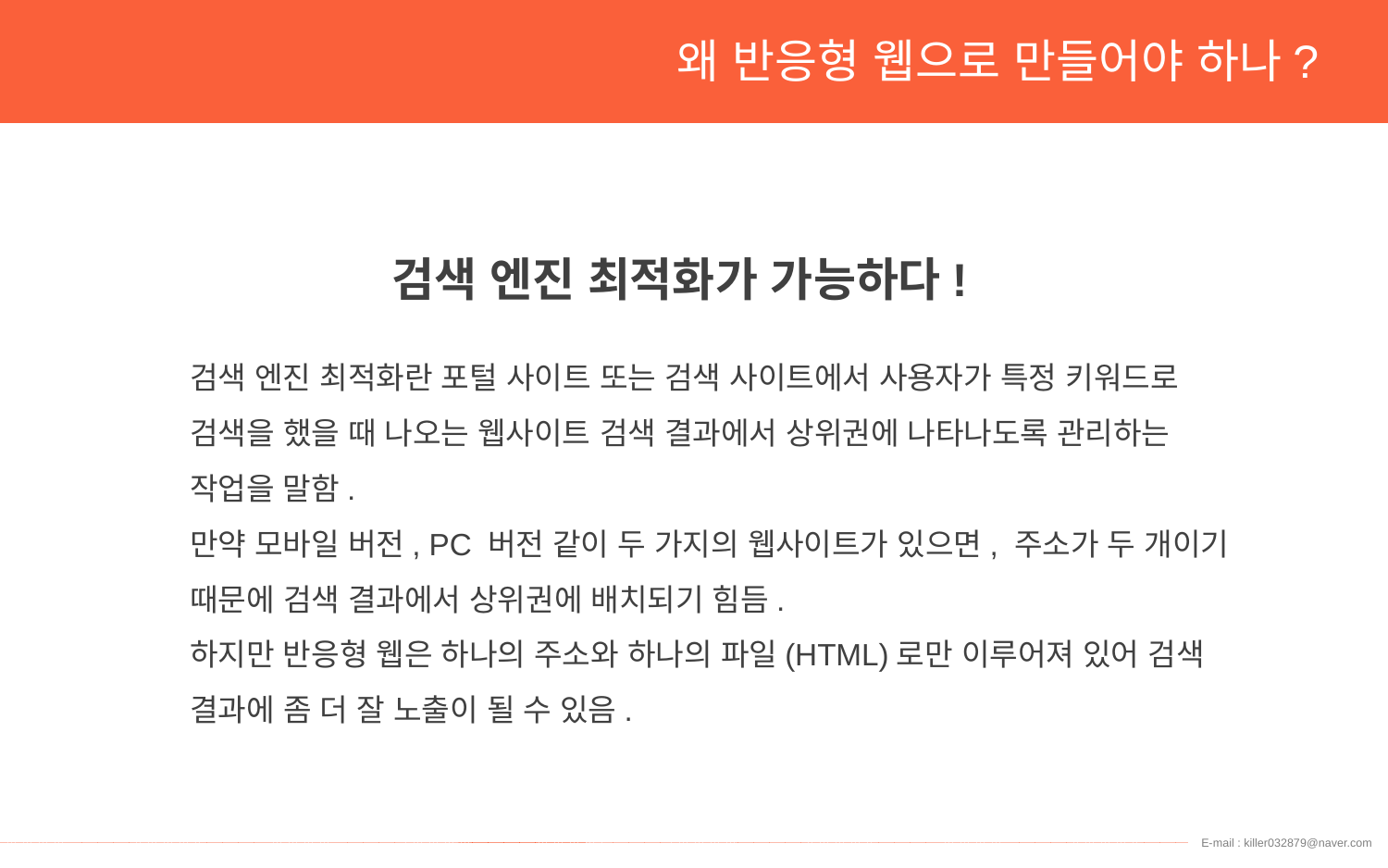

왜 반응형 웹으로 만들어야 하나?
검색 엔진 최적화가 가능하다!
검색 엔진 최적화란 포털 사이트 또는 검색 사이트에서 사용자가 특정 키워드로
검색을 했을 때 나오는 웹사이트 검색 결과에서 상위권에 나타나도록 관리하는
작업을 말함.
만약 모바일 버전, PC 버전 같이 두 가지의 웹사이트가 있으면, 주소가 두 개이기
때문에 검색 결과에서 상위권에 배치되기 힘듬.
하지만 반응형 웹은 하나의 주소와 하나의 파일(HTML)로만 이루어져 있어 검색
결과에 좀 더 잘 노출이 될 수 있음.